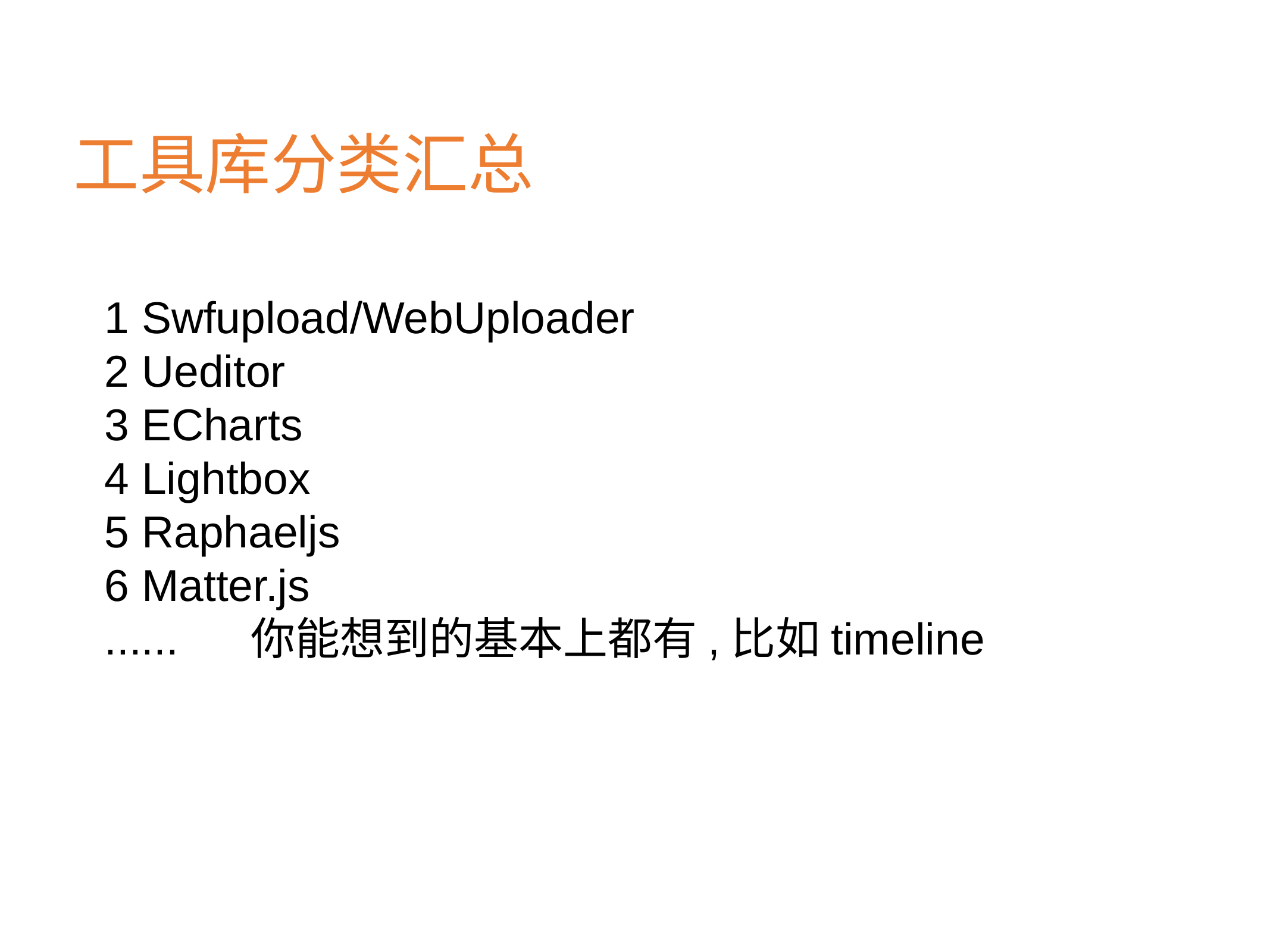

工具库分类汇总 
1 Swfupload/WebUploader
2 Ueditor
3 ECharts
4 Lightbox
5 Raphaeljs
6 Matter.js
......     你能想到的基本上都有,比如timeline